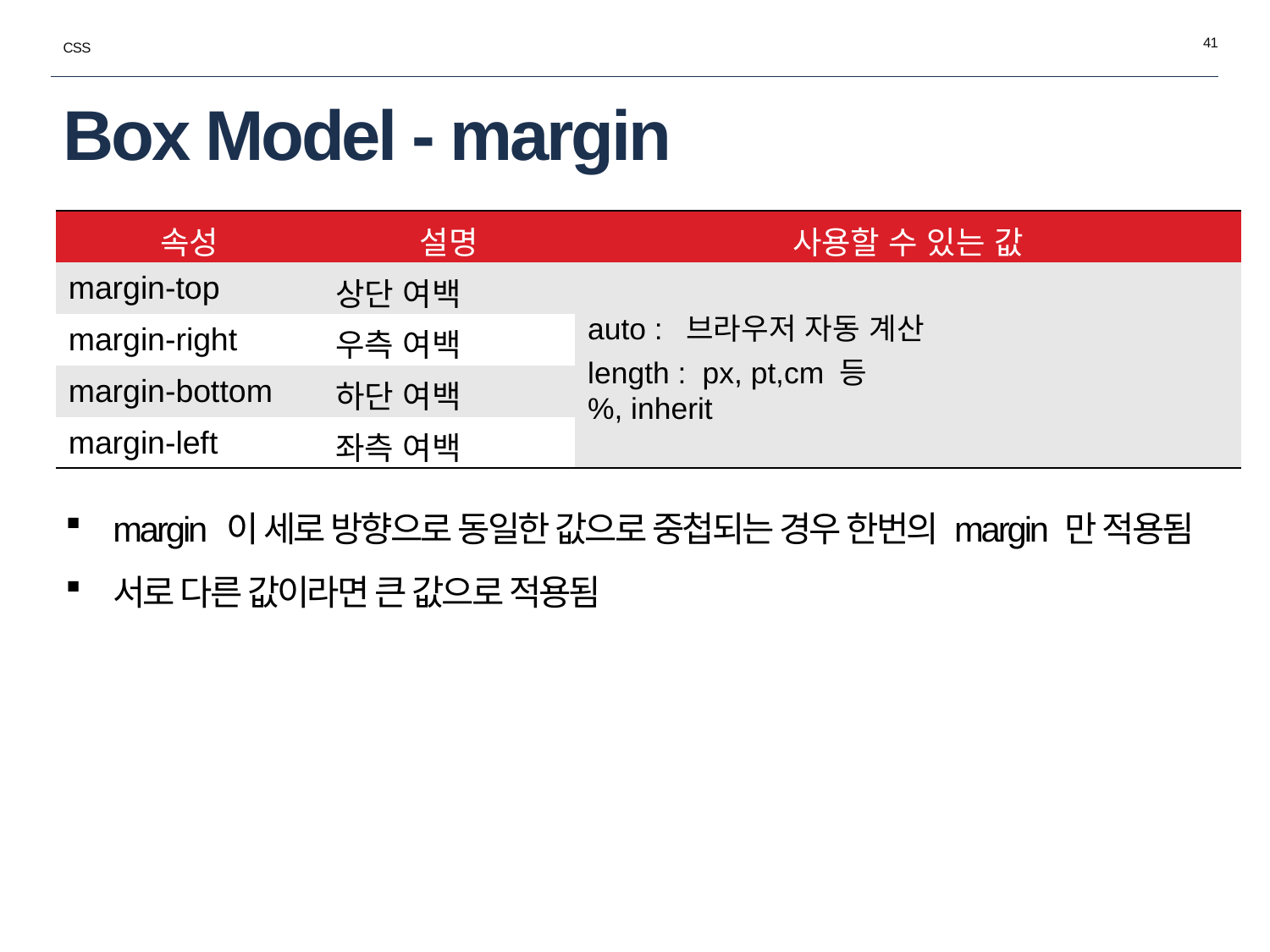

41
CSS
# Box Model - margin
| 속성 | 설명 | 사용할 수 있는 값 |
| --- | --- | --- |
| margin-top | 상단 여백 | auto : 브라우저 자동 계산 length : px, pt,cm 등 %, inherit |
| margin-right | 우측 여백 |  |
| margin-bottom | 하단 여백 |  |
| margin-left | 좌측 여백 |  |
margin 이 세로 방향으로 동일한 값으로 중첩되는 경우 한번의 margin 만 적용됨
서로 다른 값이라면 큰 값으로 적용됨